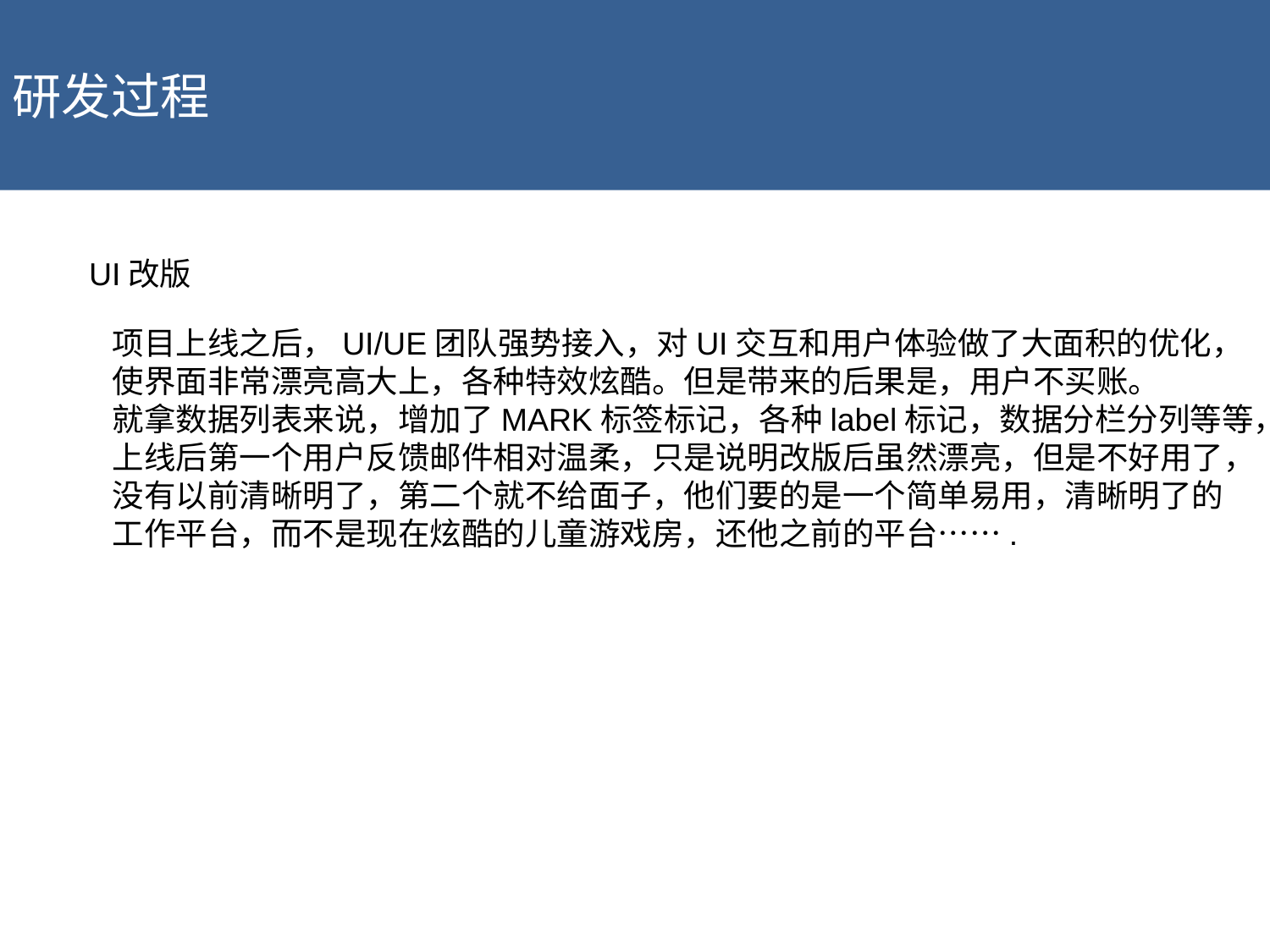

研发过程

UI改版
点击添加文本
项目上线之后，UI/UE团队强势接入，对UI交互和用户体验做了大面积的优化，
使界面非常漂亮高大上，各种特效炫酷。但是带来的后果是，用户不买账。
就拿数据列表来说，增加了MARK标签标记，各种label标记，数据分栏分列等等，
上线后第一个用户反馈邮件相对温柔，只是说明改版后虽然漂亮，但是不好用了，
没有以前清晰明了，第二个就不给面子，他们要的是一个简单易用，清晰明了的
工作平台，而不是现在炫酷的儿童游戏房，还他之前的平台…….

点击添加文本
点击添加文本
点击添加文本